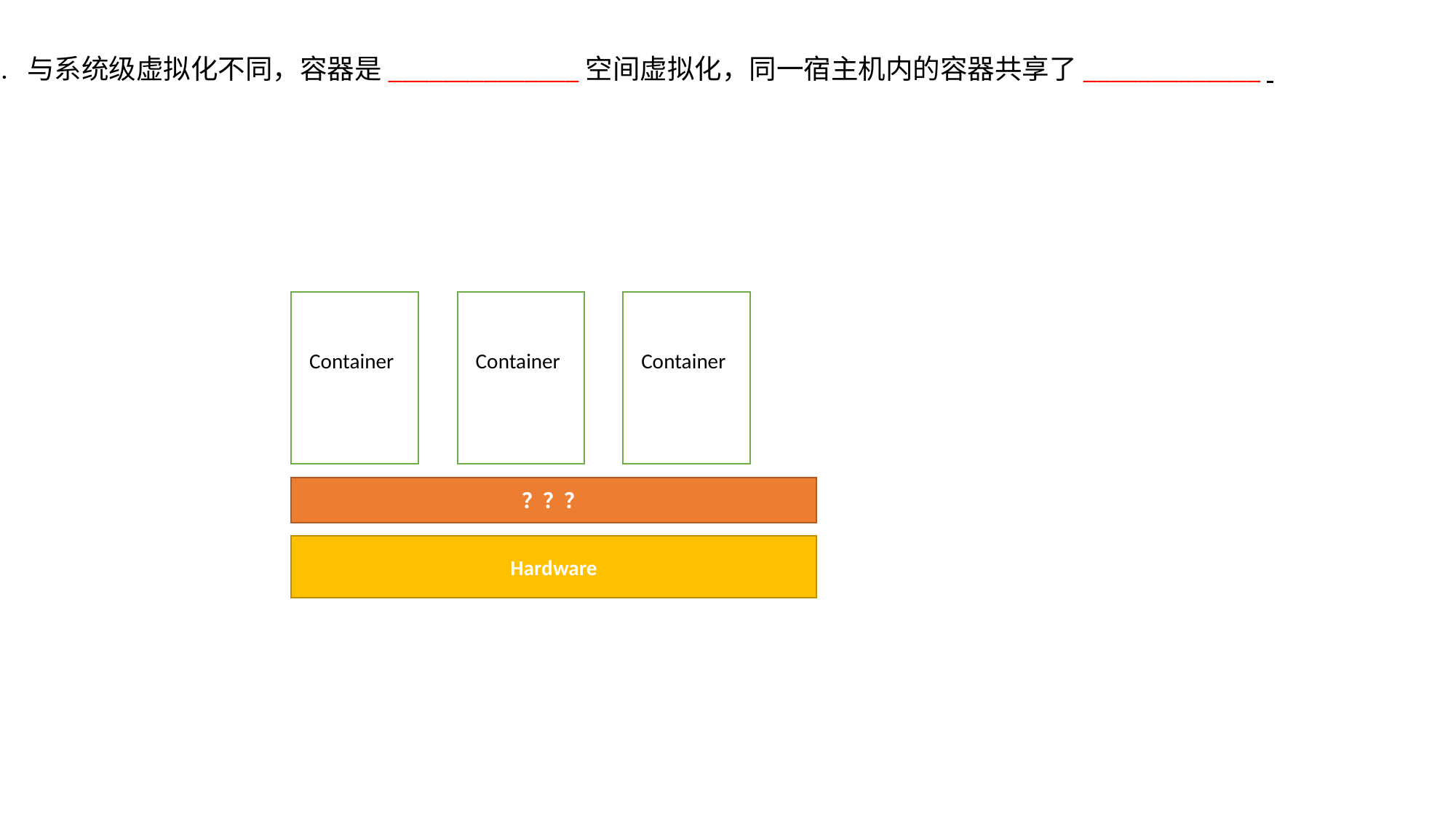

3.  与系统级虚拟化不同，容器是______________空间虚拟化，同一宿主机内的容器共享了_____________

Container

Container

Container
？？？
Hardware